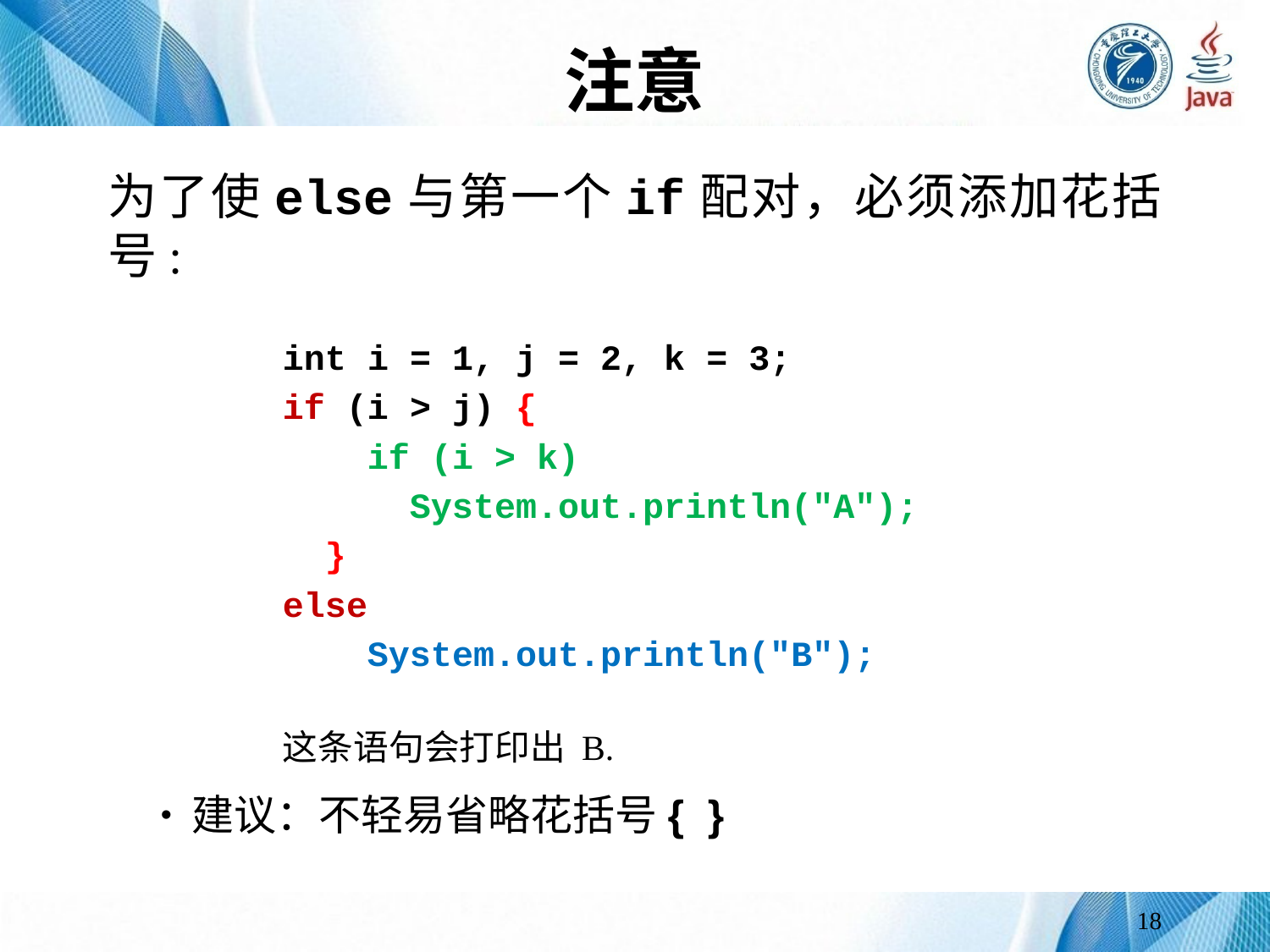

# 注意
为了使else与第一个if配对，必须添加花括号:

int i = 1, j = 2, k = 3;
if (i > j) {
    if (i > k)
      System.out.println("A");
  }
else
    System.out.println("B");

这条语句会打印出 B.
 建议：不轻易省略花括号{  }
18